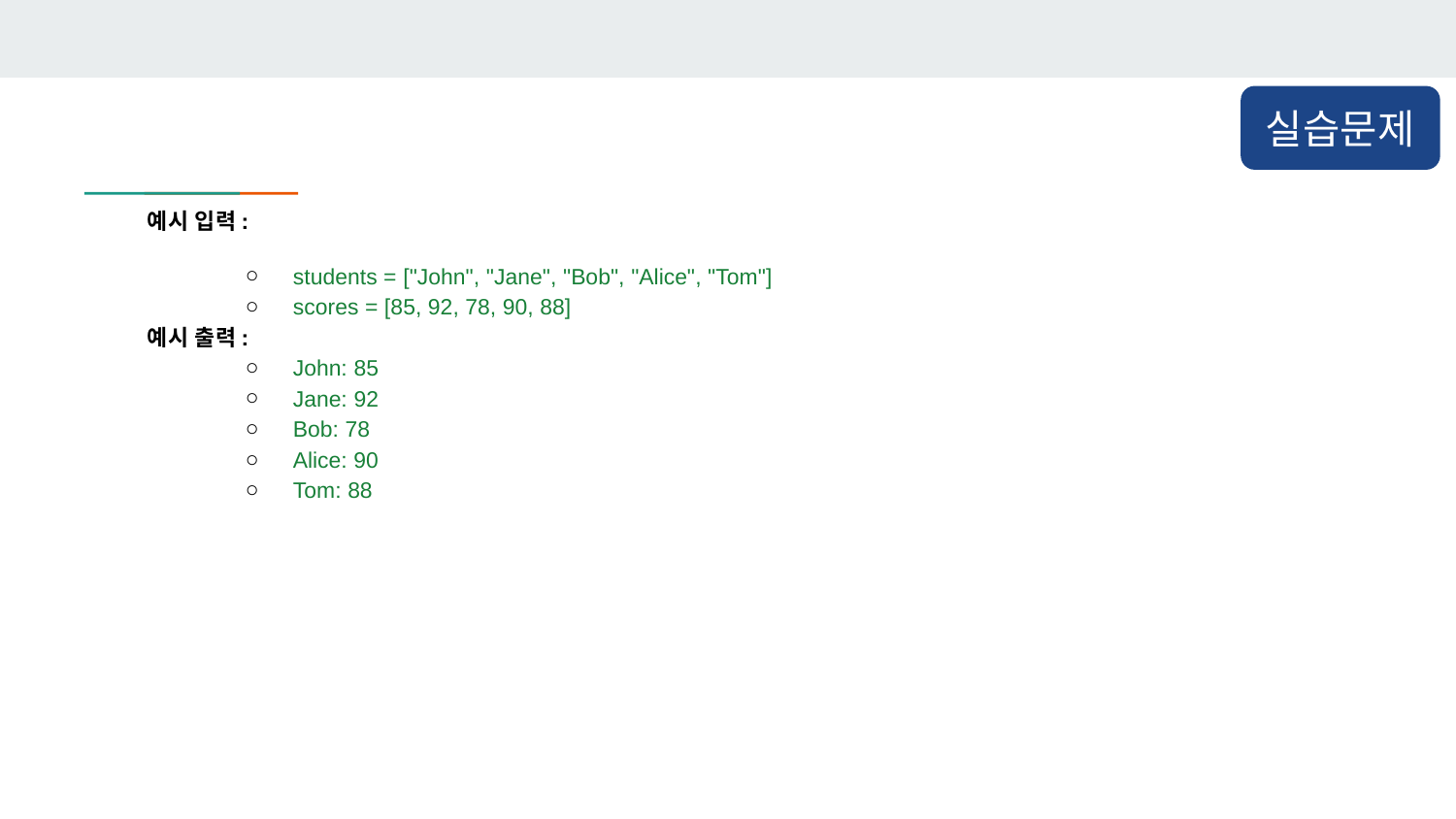

실습문제
예시 입력:
students = ["John", "Jane", "Bob", "Alice", "Tom"]
scores = [85, 92, 78, 90, 88]
예시 출력:
John: 85
Jane: 92
Bob: 78
Alice: 90
Tom: 88

​